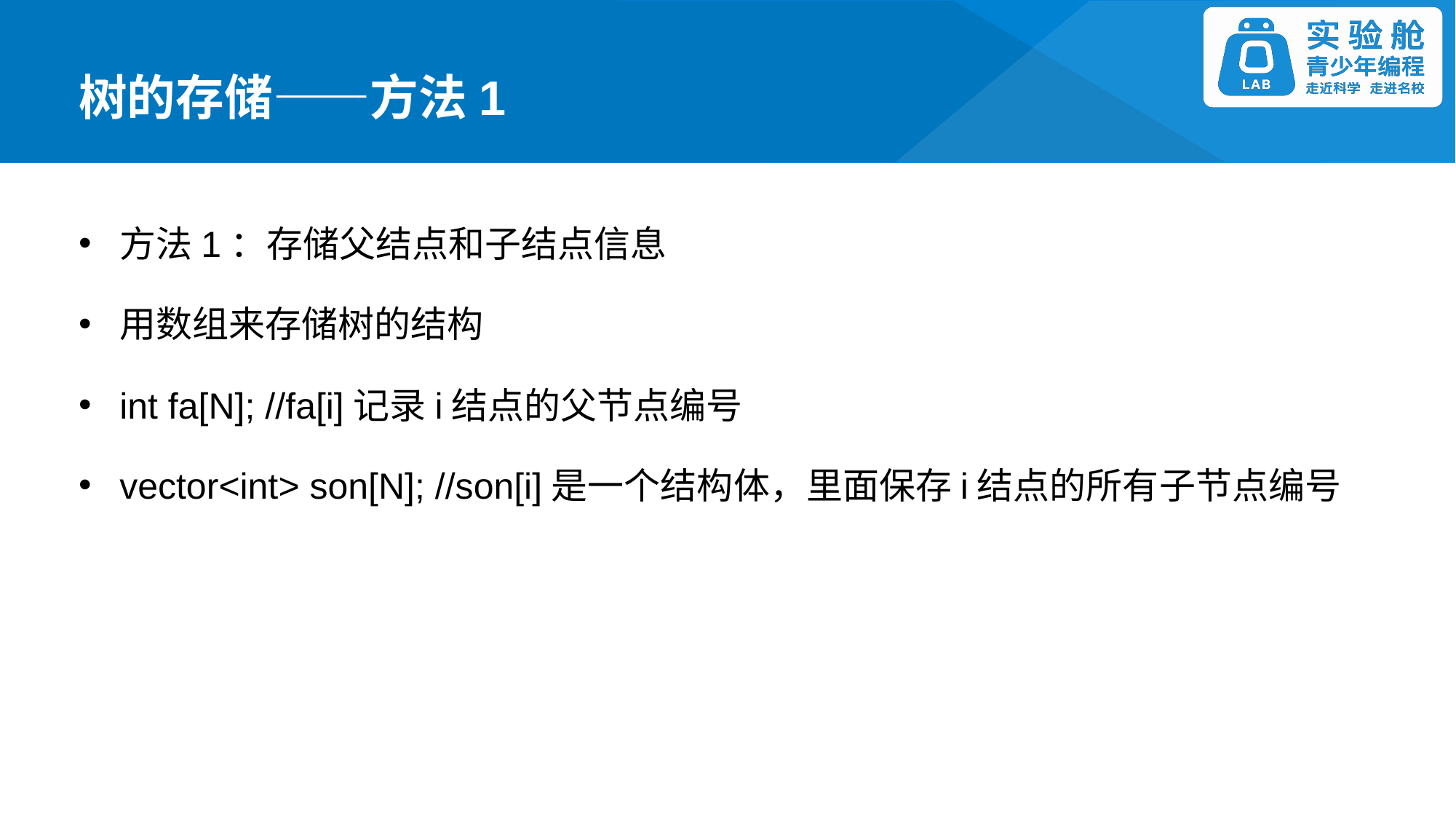

树的存储——方法1
方法1：存储父结点和子结点信息
用数组来存储树的结构
int fa[N]; //fa[i]记录i结点的父节点编号
vector<int> son[N]; //son[i]是一个结构体，里面保存i结点的所有子节点编号